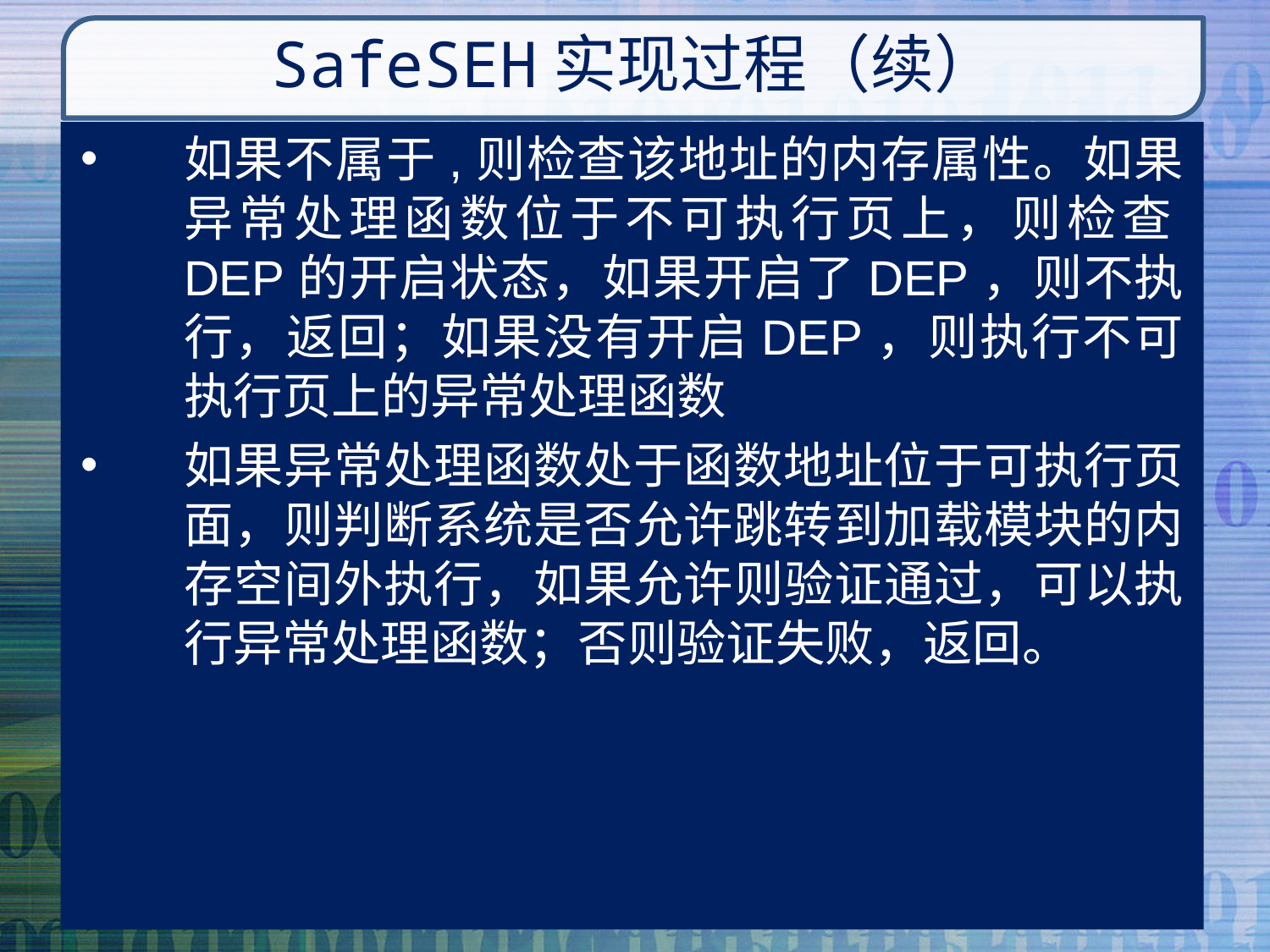

# SafeSEH实现过程（续）
如果不属于,则检查该地址的内存属性。如果异常处理函数位于不可执行页上，则检查DEP的开启状态，如果开启了DEP，则不执行，返回；如果没有开启DEP，则执行不可执行页上的异常处理函数
如果异常处理函数处于函数地址位于可执行页面，则判断系统是否允许跳转到加载模块的内存空间外执行，如果允许则验证通过，可以执行异常处理函数；否则验证失败，返回。